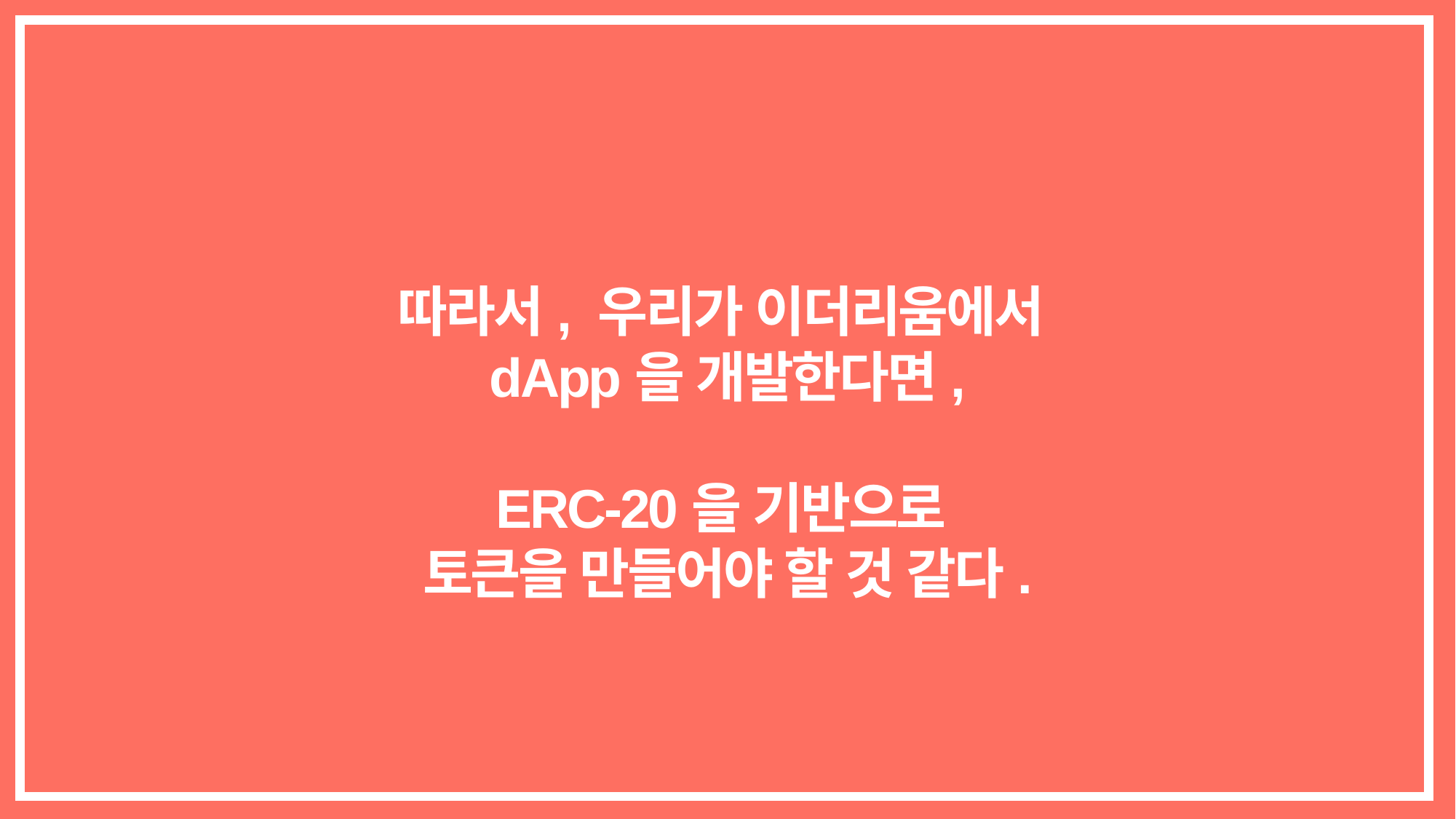

따라서, 우리가 이더리움에서
dApp을 개발한다면,

ERC-20을 기반으로
토큰을 만들어야 할 것 같다.